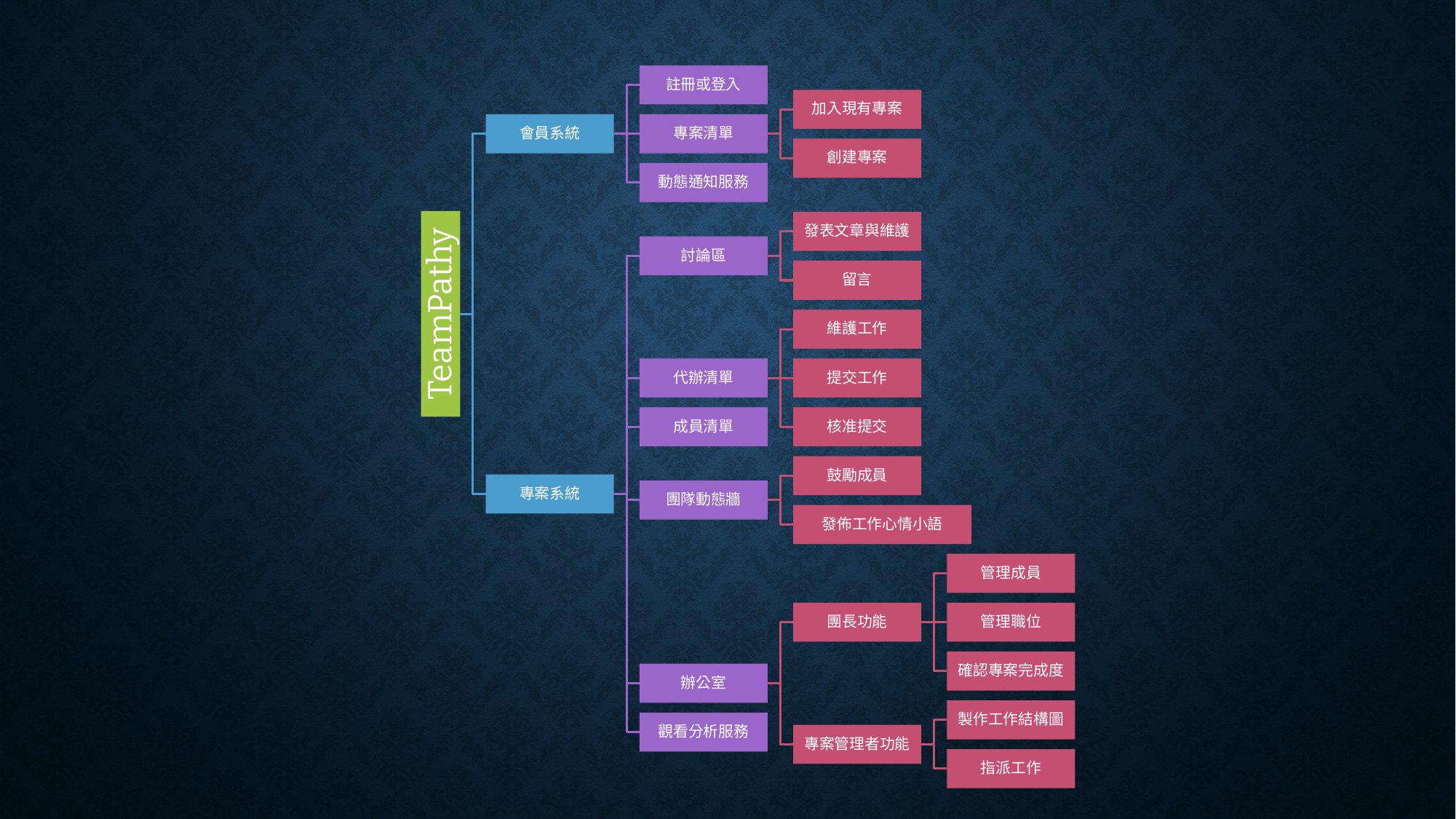

TeamPathy
會員系統
註冊或登入
專案清單
加入現有專案
創建專案
動態通知服務
專案系統
討論區
發表文章與維護
留言
代辦清單
維護工作
提交工作
核准提交
成員清單
團隊動態牆
鼓勵成員
發佈工作心情小語
辦公室
團長功能
管理成員
管理職位
確認專案完成度
專案管理者功能
製作工作結構圖
指派工作
觀看分析服務